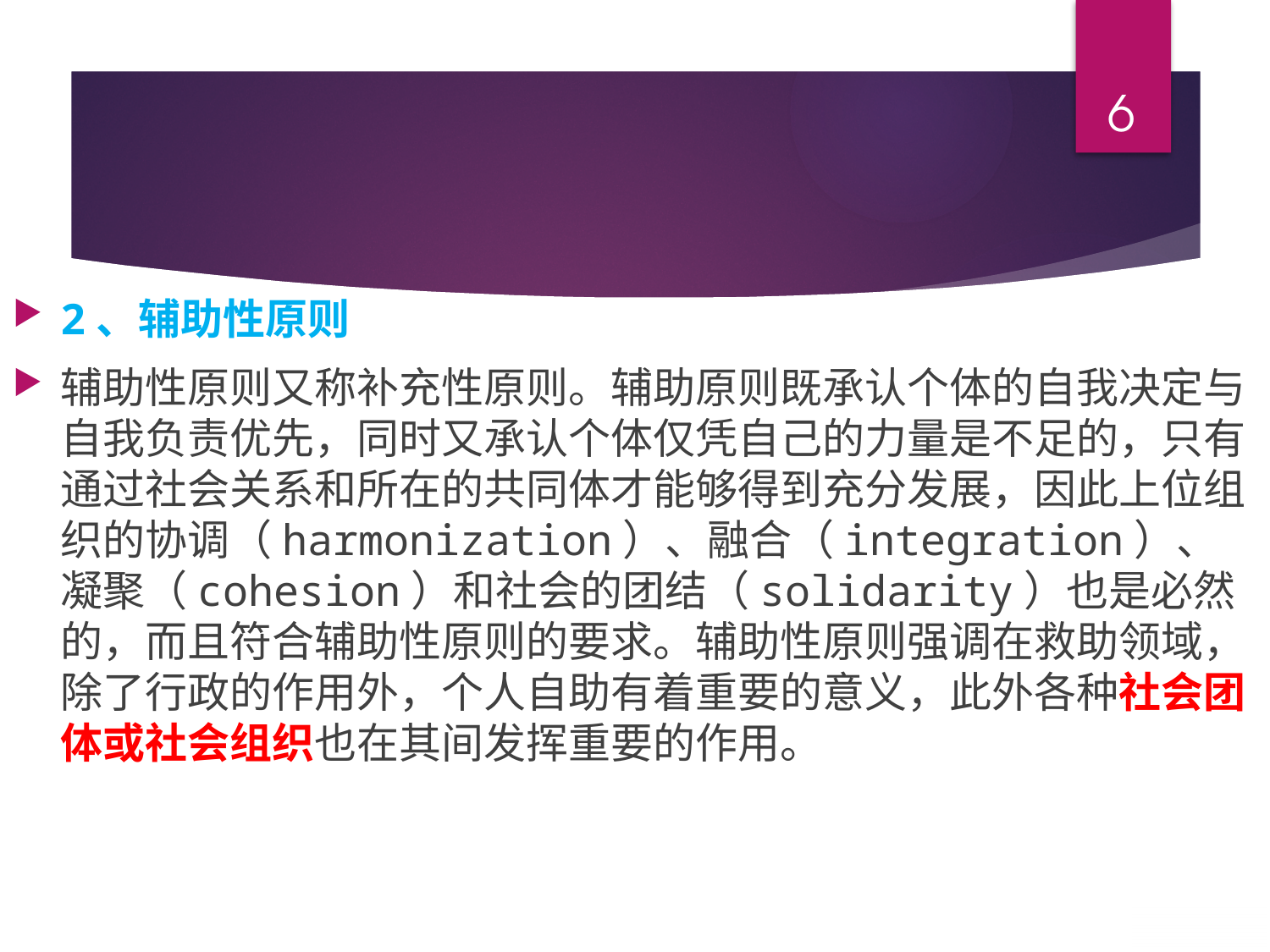

6
#
2、辅助性原则
辅助性原则又称补充性原则。辅助原则既承认个体的自我决定与自我负责优先，同时又承认个体仅凭自己的力量是不足的，只有通过社会关系和所在的共同体才能够得到充分发展，因此上位组织的协调（harmonization）、融合（integration）、凝聚（cohesion）和社会的团结（solidarity）也是必然的，而且符合辅助性原则的要求。辅助性原则强调在救助领域，除了行政的作用外，个人自助有着重要的意义，此外各种社会团体或社会组织也在其间发挥重要的作用。